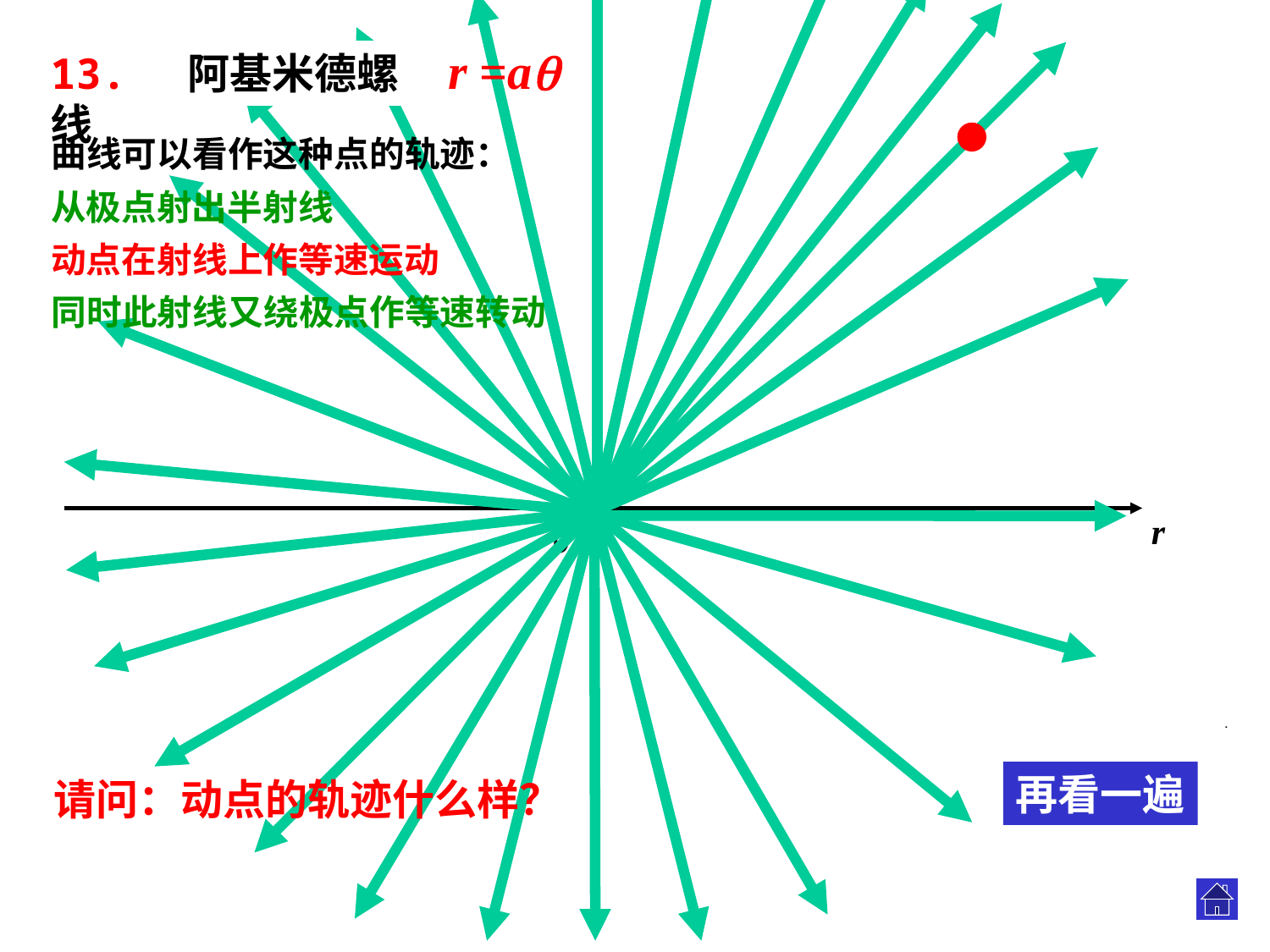

r =aθ
13.  阿基米德螺线

曲线可以看作这种点的轨迹：

从极点射出半射线
动点在射线上作等速运动

同时此射线又绕极点作等速转动

r

0

.
再看一遍
请问：动点的轨迹什么样？